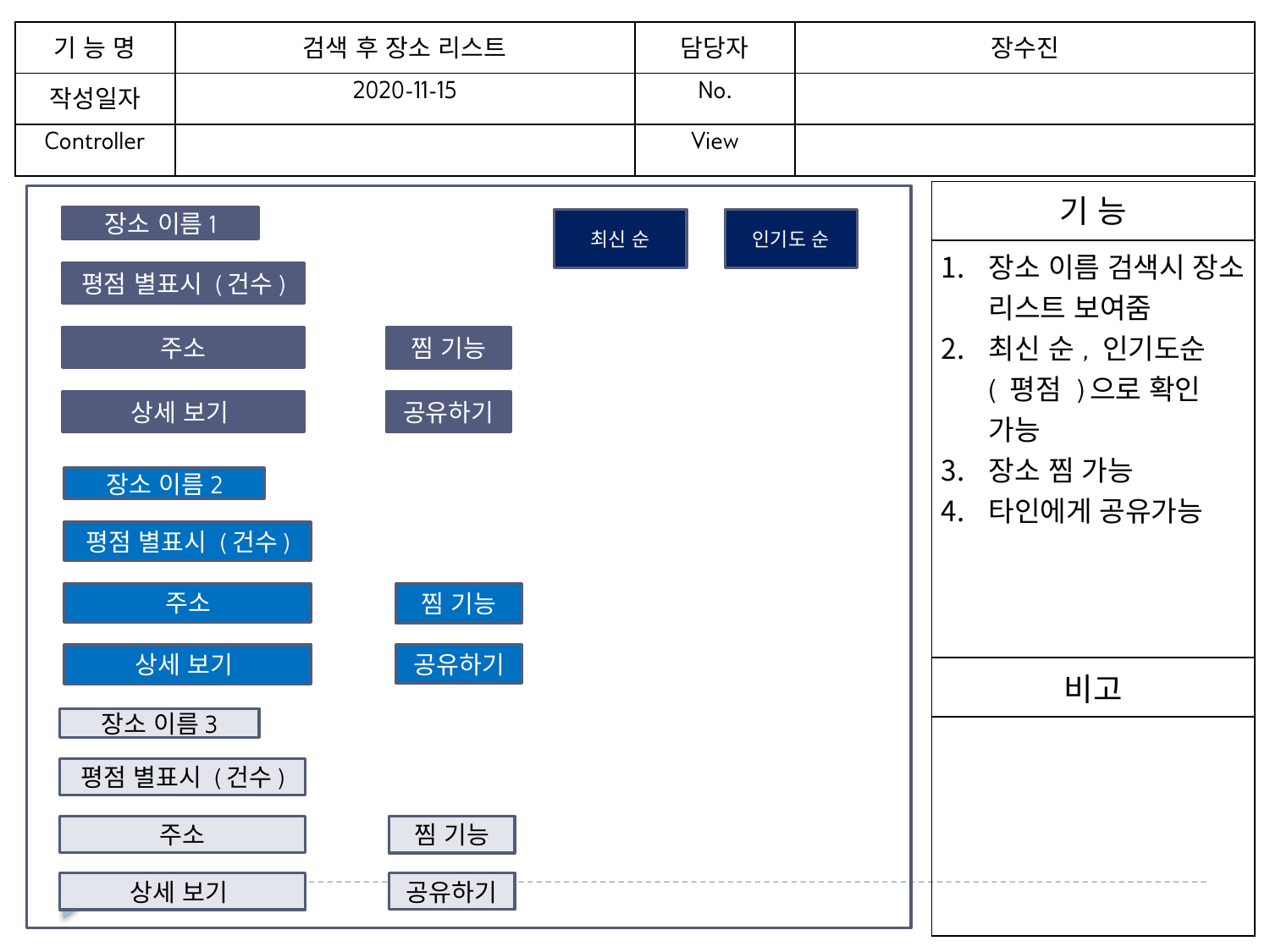

| 기 능 명 | 검색 후 장소 리스트 | 담당자 | 장수진 |
| --- | --- | --- | --- |
| 작성일자 | 2020-11-15 | No. |  |
| Controller |  | View |  |
| 기 능 |
| --- |
| 장소 이름 검색시 장소 리스트 보여줌 최신 순, 인기도순 ( 평점 )으로 확인 가능 장소 찜 가능 타인에게 공유가능 |
| 비고 |
|  |

장소 이름1
평점 별표시 (건수)
주소
상세 보기
찜 기능
공유하기
최신 순
인기도 순
장소 이름2
평점 별표시 (건수)
주소
상세 보기
찜 기능
공유하기
장소 이름3
평점 별표시 (건수)
주소
상세 보기
찜 기능
공유하기